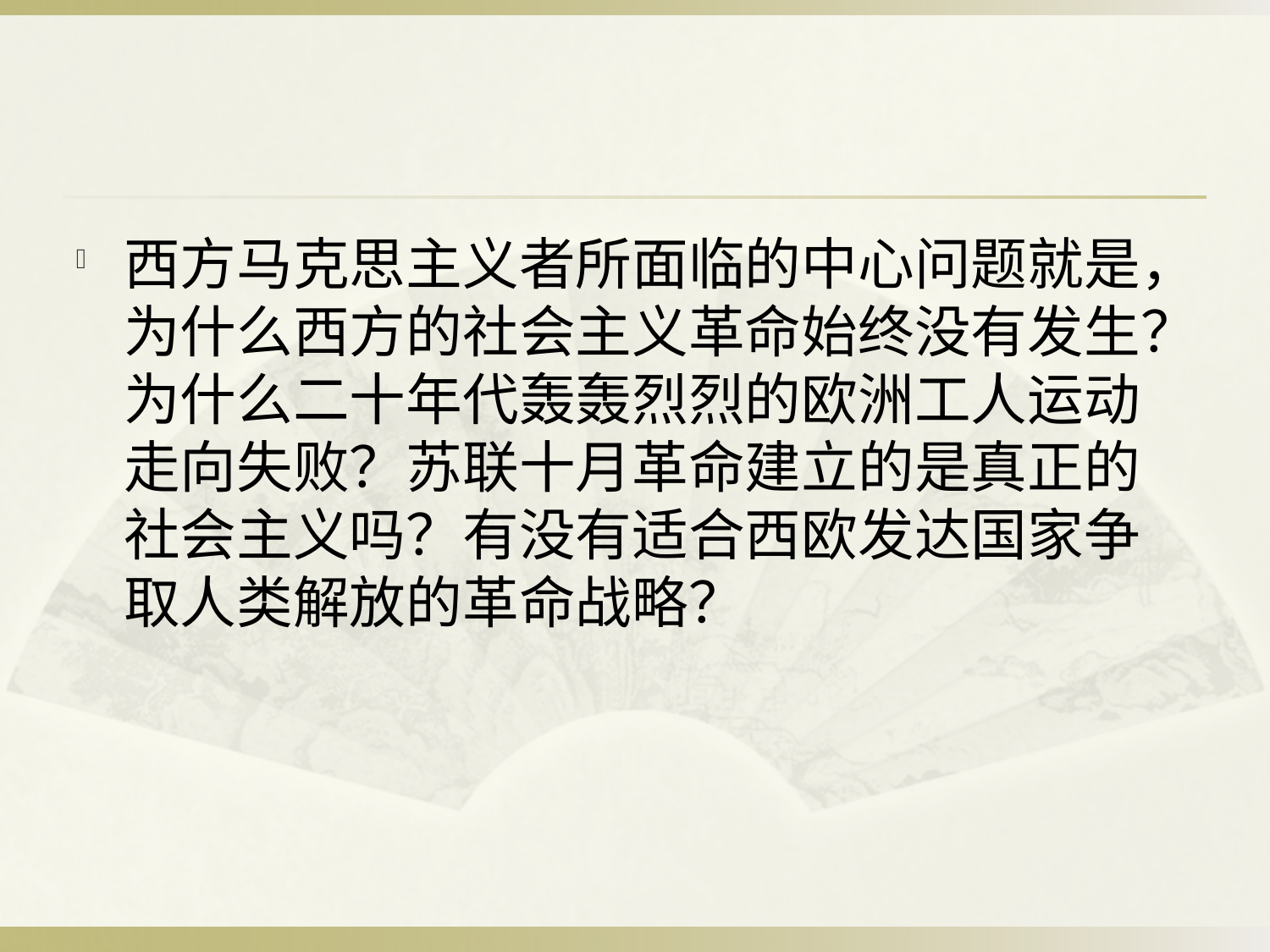

#
西方马克思主义者所面临的中心问题就是，为什么西方的社会主义革命始终没有发生？为什么二十年代轰轰烈烈的欧洲工人运动走向失败？苏联十月革命建立的是真正的社会主义吗？有没有适合西欧发达国家争取人类解放的革命战略？